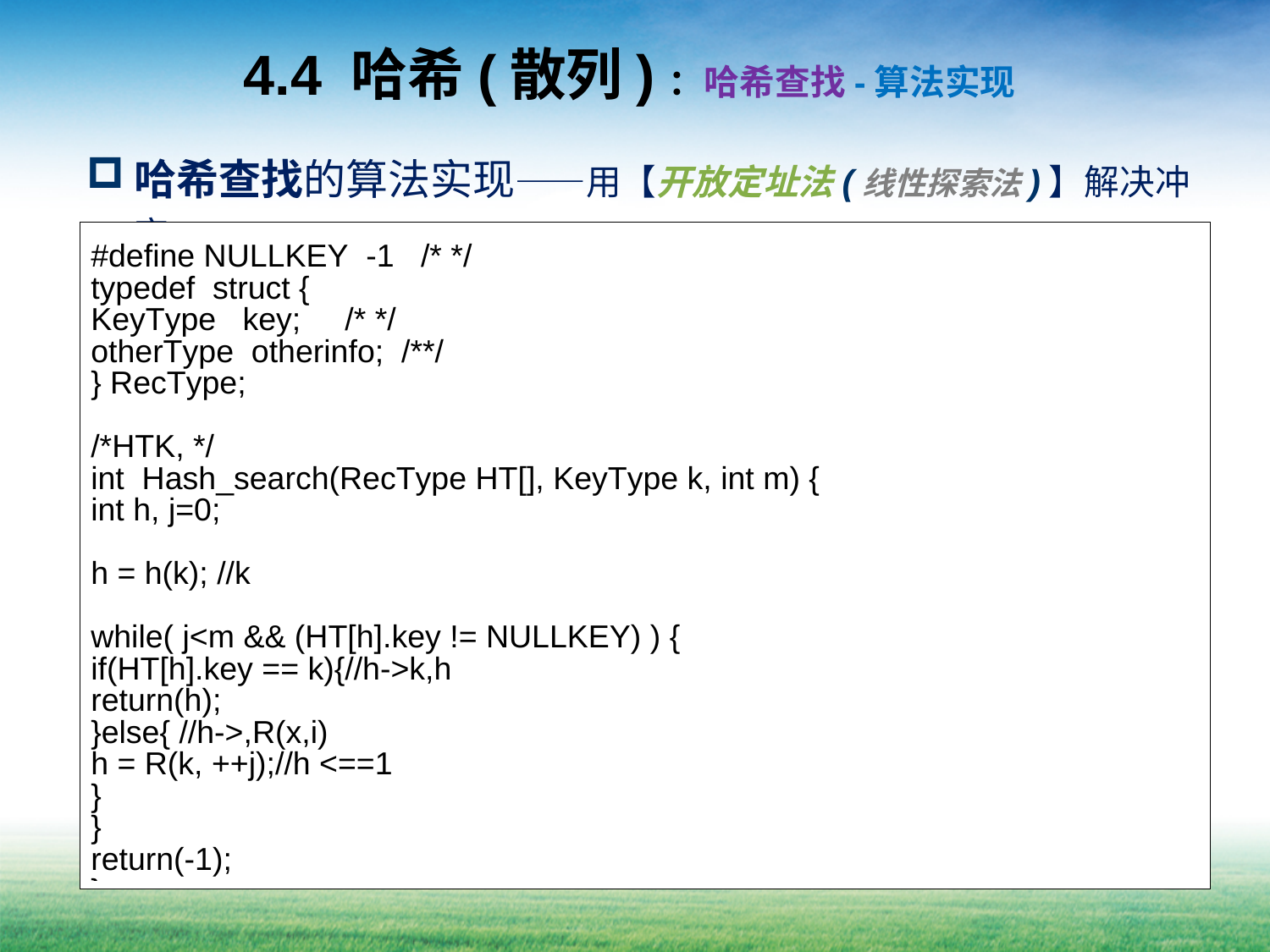

# 4.4 哈希(散列)：哈希查找-算法实现
哈希查找的算法实现——用【开放定址法(线性探索法)】解决冲突